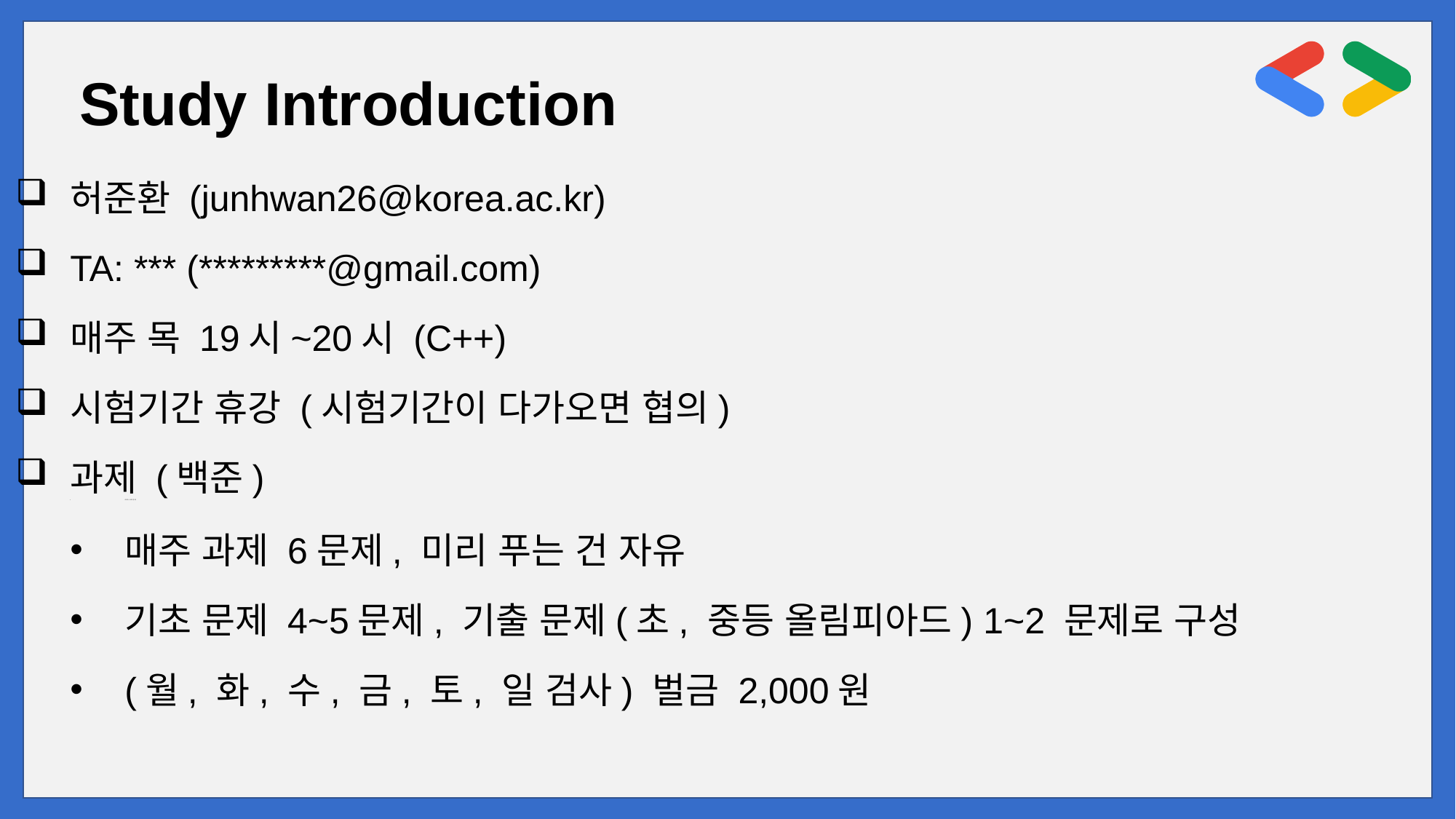

Study Introduction
허준환 (junhwan26@korea.ac.kr)
TA: *** (*********@gmail.com)
매주 목 19시~20시 (C++)
시험기간 휴강 (시험기간이 다가오면 협의)
과제 (백준)
ㅇㄹㅇㄴㅇㄹ너ㅏ라
매주 과제 6문제, 미리 푸는 건 자유
기초 문제 4~5문제, 기출 문제(초, 중등 올림피아드) 1~2 문제로 구성
(월, 화, 수, 금, 토, 일 검사) 벌금 2,000원